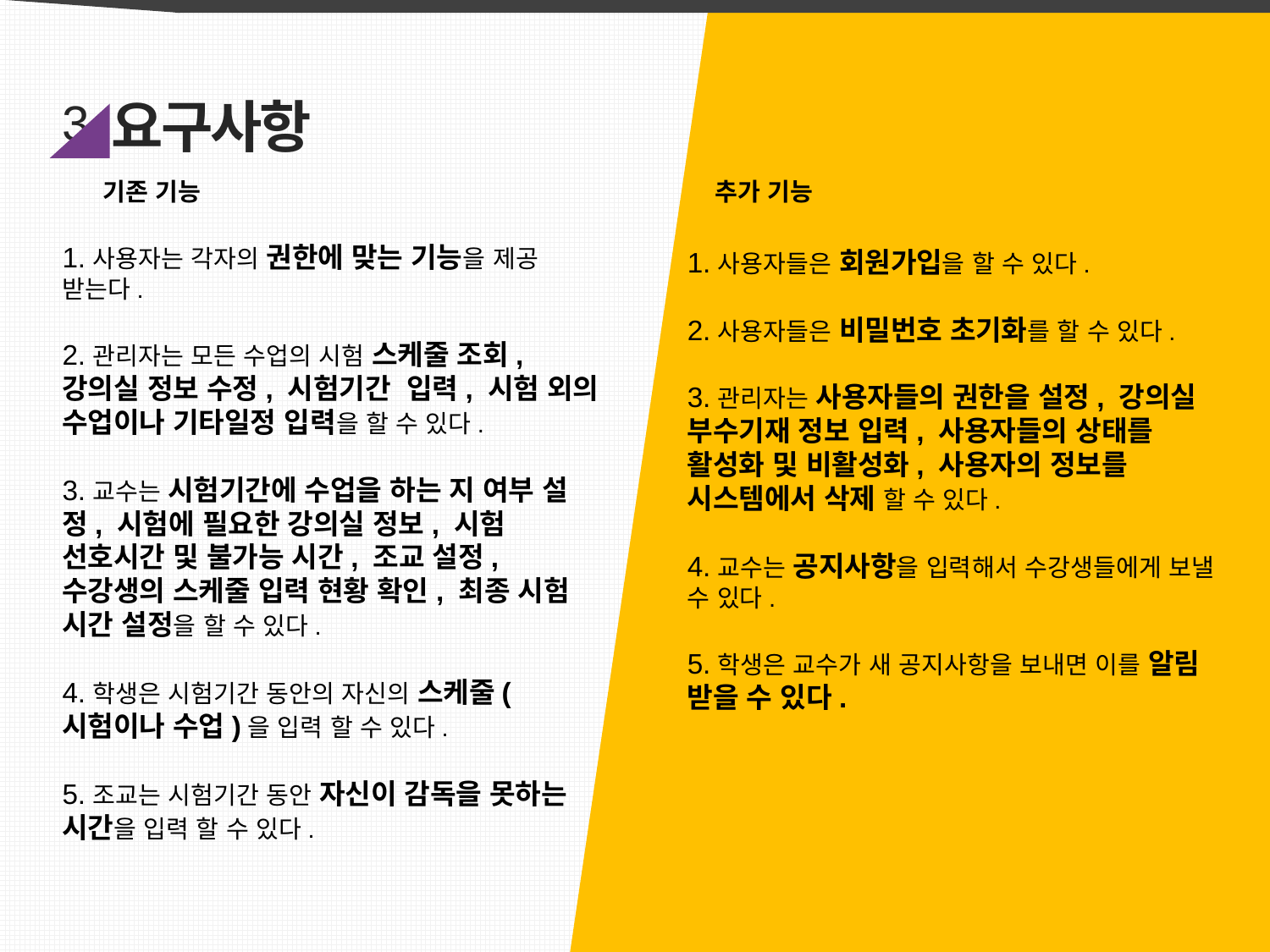

3
요구사항

추가 기능
기존 기능
1.사용자는 각자의 권한에 맞는 기능을 제공 받는다.

2.관리자는 모든 수업의 시험 스케줄 조회, 강의실 정보 수정, 시험기간  입력, 시험 외의 수업이나 기타일정 입력을 할 수 있다.

3.교수는 시험기간에 수업을 하는 지 여부 설정, 시험에 필요한 강의실 정보, 시험 선호시간 및 불가능 시간, 조교 설정, 수강생의 스케줄 입력 현황 확인, 최종 시험 시간 설정을 할 수 있다.

4.학생은 시험기간 동안의 자신의 스케줄(시험이나 수업)을 입력 할 수 있다.

5.조교는 시험기간 동안 자신이 감독을 못하는 시간을 입력 할 수 있다.
1.사용자들은 회원가입을 할 수 있다.

2.사용자들은 비밀번호 초기화를 할 수 있다.

3.관리자는 사용자들의 권한을 설정, 강의실 부수기재 정보 입력, 사용자들의 상태를 활성화 및 비활성화, 사용자의 정보를 시스템에서 삭제 할 수 있다.

4.교수는 공지사항을 입력해서 수강생들에게 보낼 수 있다.

5.학생은 교수가 새 공지사항을 보내면 이를 알림 받을 수 있다.